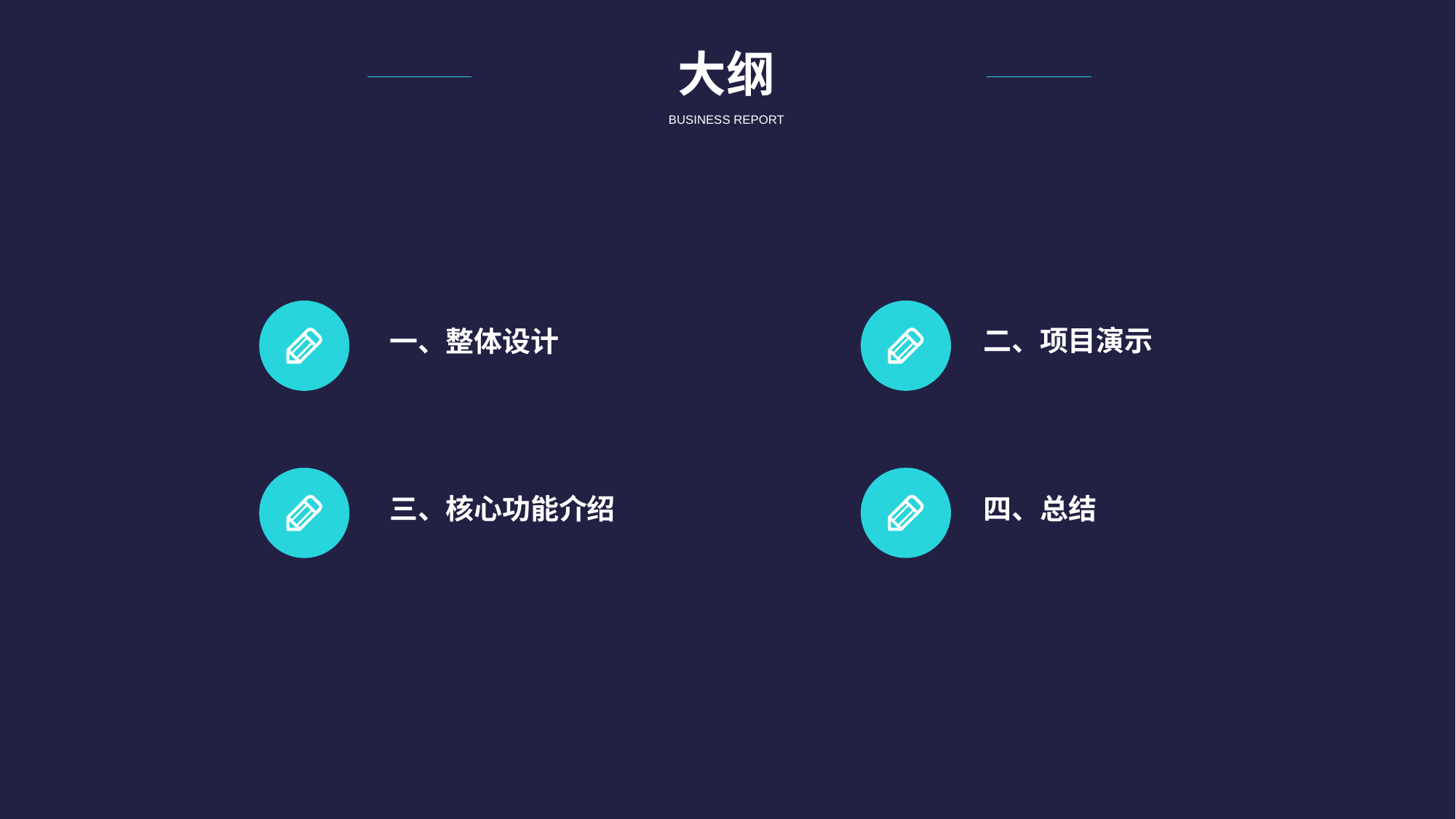

大纲
BUSINESS REPORT

二、项目演示
一、整体设计

四、总结
三、核心功能介绍